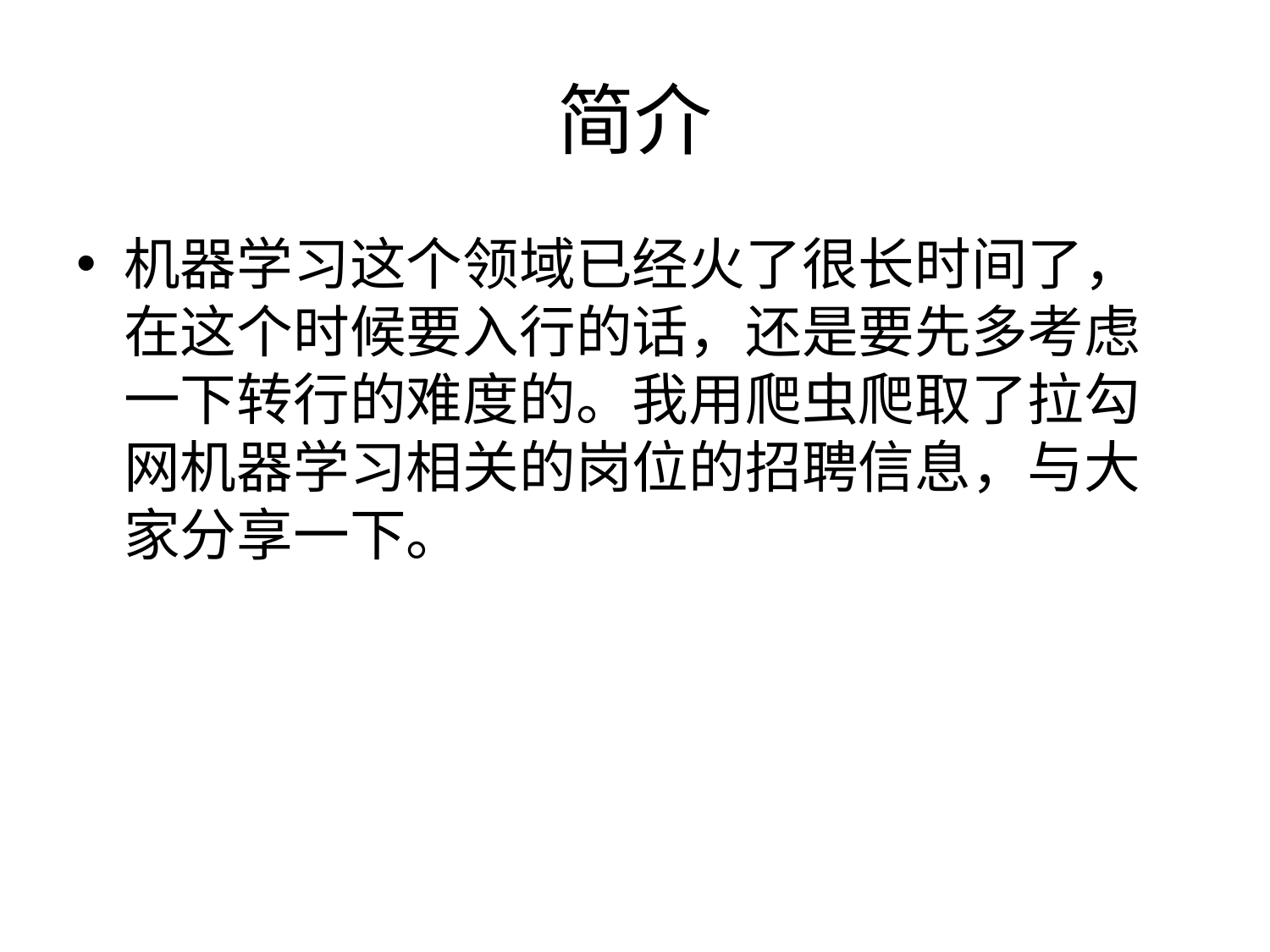

# 简介
机器学习这个领域已经火了很长时间了，在这个时候要入行的话，还是要先多考虑一下转行的难度的。我用爬虫爬取了拉勾网机器学习相关的岗位的招聘信息，与大家分享一下。